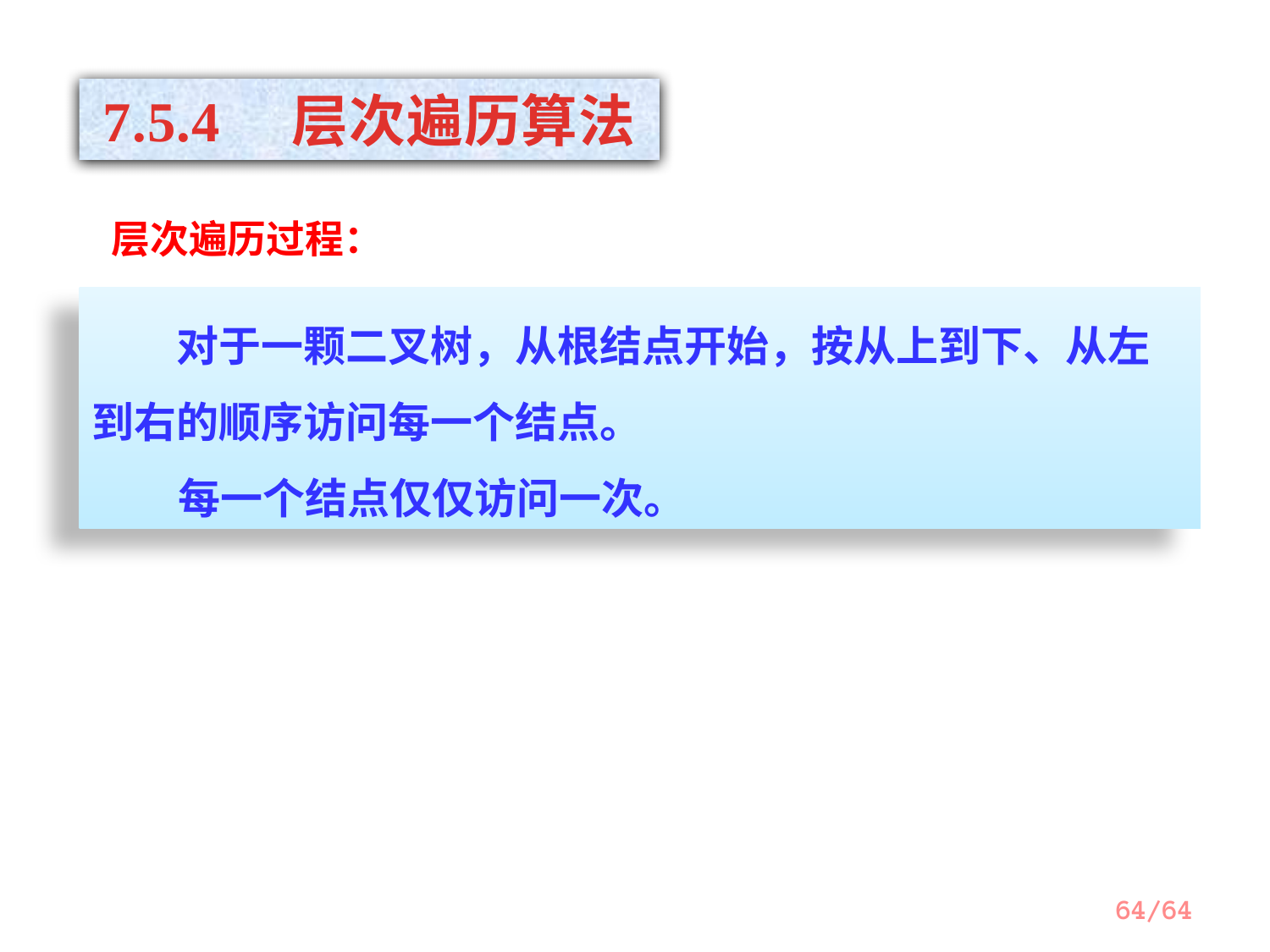

7.5.4　层次遍历算法
层次遍历过程：
　　对于一颗二叉树，从根结点开始，按从上到下、从左到右的顺序访问每一个结点。
        每一个结点仅仅访问一次。
64/64